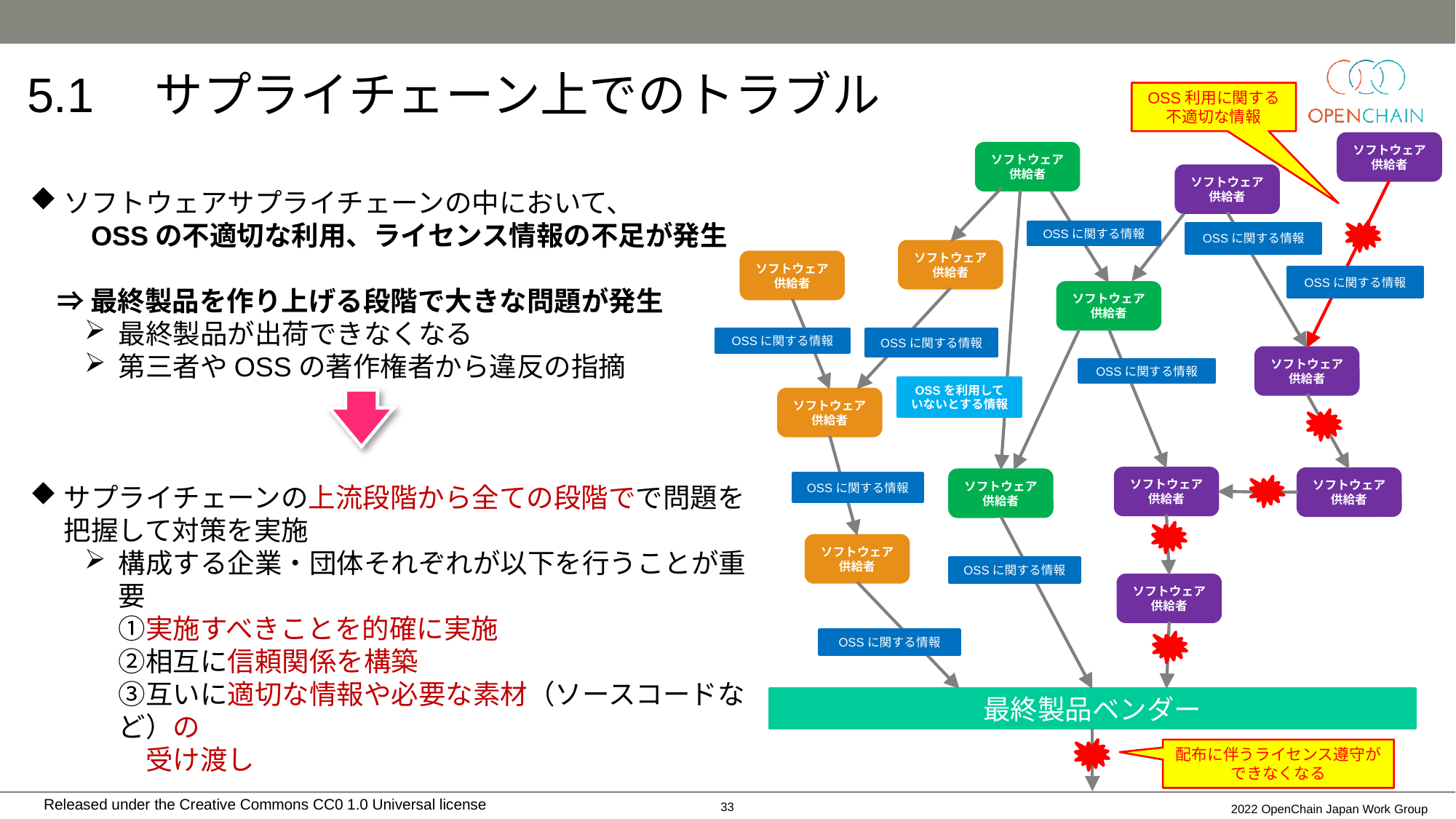

# 5.1　サプライチェーン上でのトラブル
OSS利用に関する
不適切な情報
ソフトウェア
供給者

OSSに関する情報
ソフトウェア
供給者
ソフトウェア
供給者
ソフトウェアサプライチェーンの中において、
　　OSSの不適切な利用、ライセンス情報の不足が発生
　⇒ 最終製品を作り上げる段階で大きな問題が発生
最終製品が出荷できなくなる
第三者やOSSの著作権者から違反の指摘

サプライチェーンの上流段階から全ての段階でで問題を把握して対策を実施
構成する企業・団体それぞれが以下を行うことが重要
①実施すべきことを的確に実施
②相互に信頼関係を構築
③互いに適切な情報や必要な素材（ソースコードなど）の
　受け渡し
OSSに関する情報
OSSに関する情報
ソフトウェア
供給者
ソフトウェア
供給者
ソフトウェア
供給者
OSSに関する情報
OSSに関する情報
ソフトウェア
供給者
OSSに関する情報
OSSを利用して
いないとする情報
ソフトウェア
供給者

ソフトウェア
供給者
ソフトウェア
供給者
ソフトウェア
供給者
OSSに関する情報
ソフトウェア
供給者
OSSに関する情報
ソフトウェア
供給者
OSSに関する情報
最終製品ベンダー
配布に伴うライセンス遵守ができなくなる
33